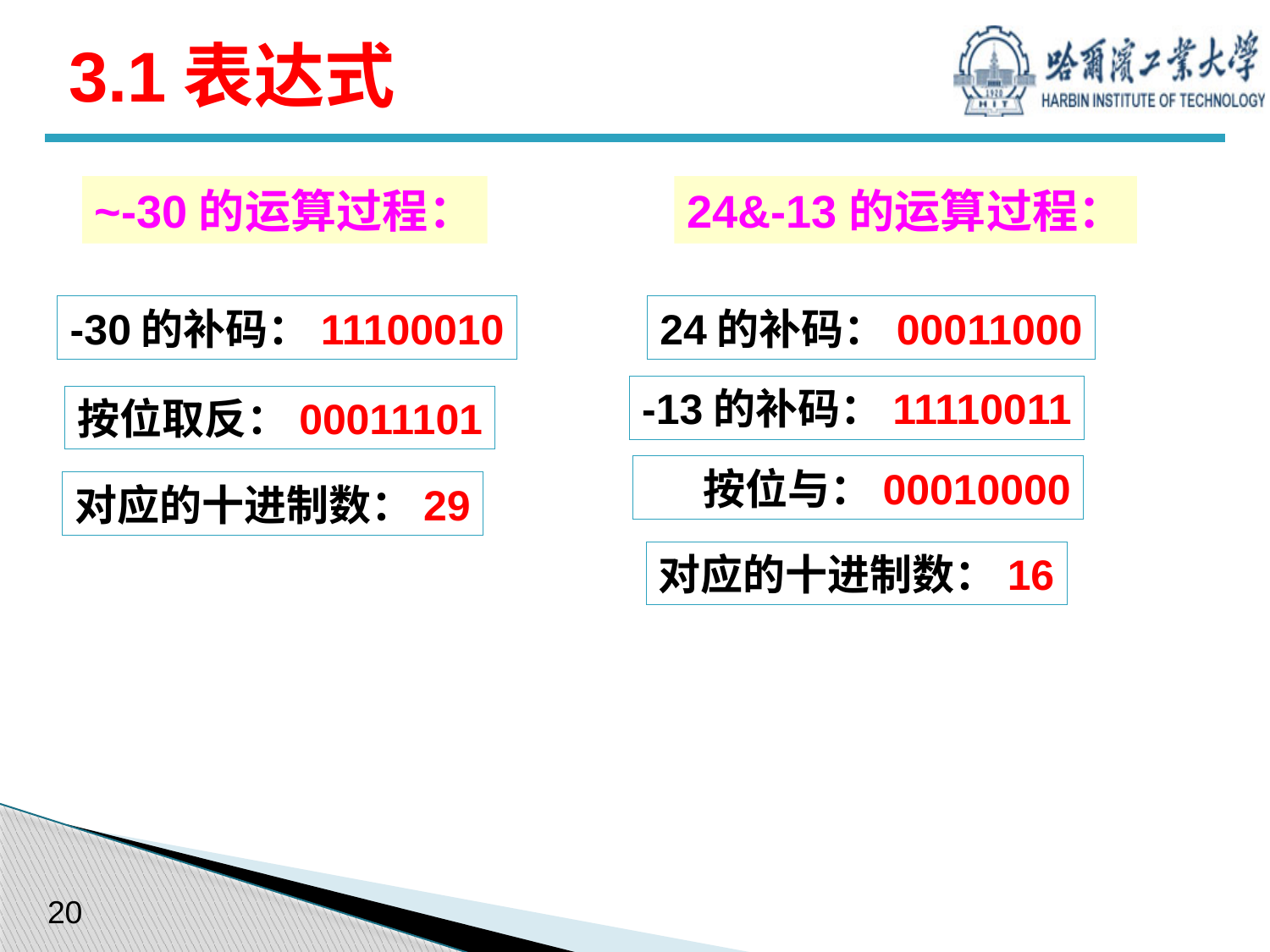

# 3.1表达式
~-30的运算过程：
24&-13的运算过程：
-30的补码：11100010
24的补码：00011000
-13的补码：11110011
按位取反：00011101
     按位与：00010000
对应的十进制数：29
对应的十进制数：16